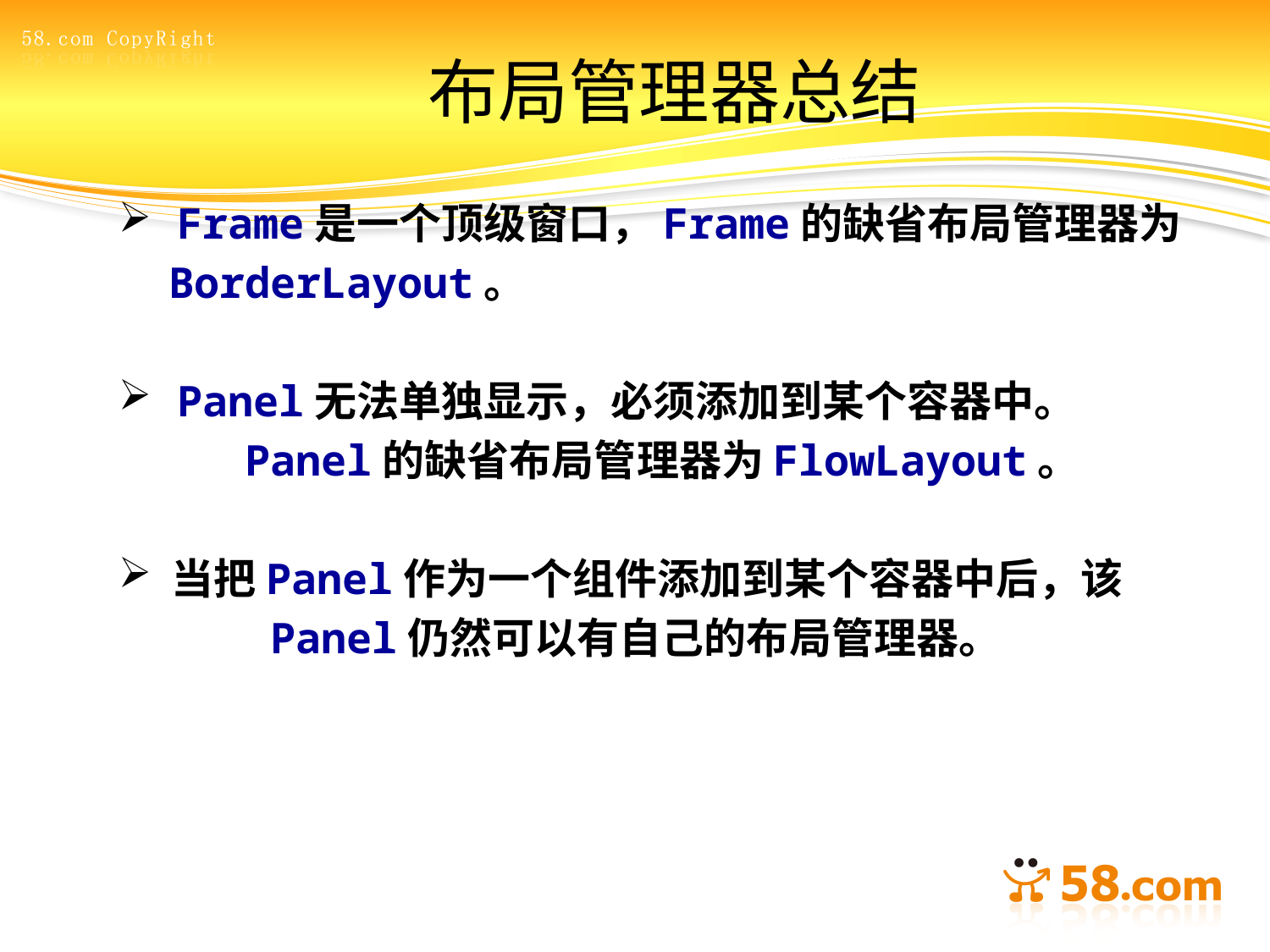

# 布局管理器总结
 Frame是一个顶级窗口，Frame的缺省布局管理器为
  BorderLayout。

 Panel无法单独显示，必须添加到某个容器中。
     Panel的缺省布局管理器为FlowLayout。

 当把Panel作为一个组件添加到某个容器中后，该
      Panel仍然可以有自己的布局管理器。